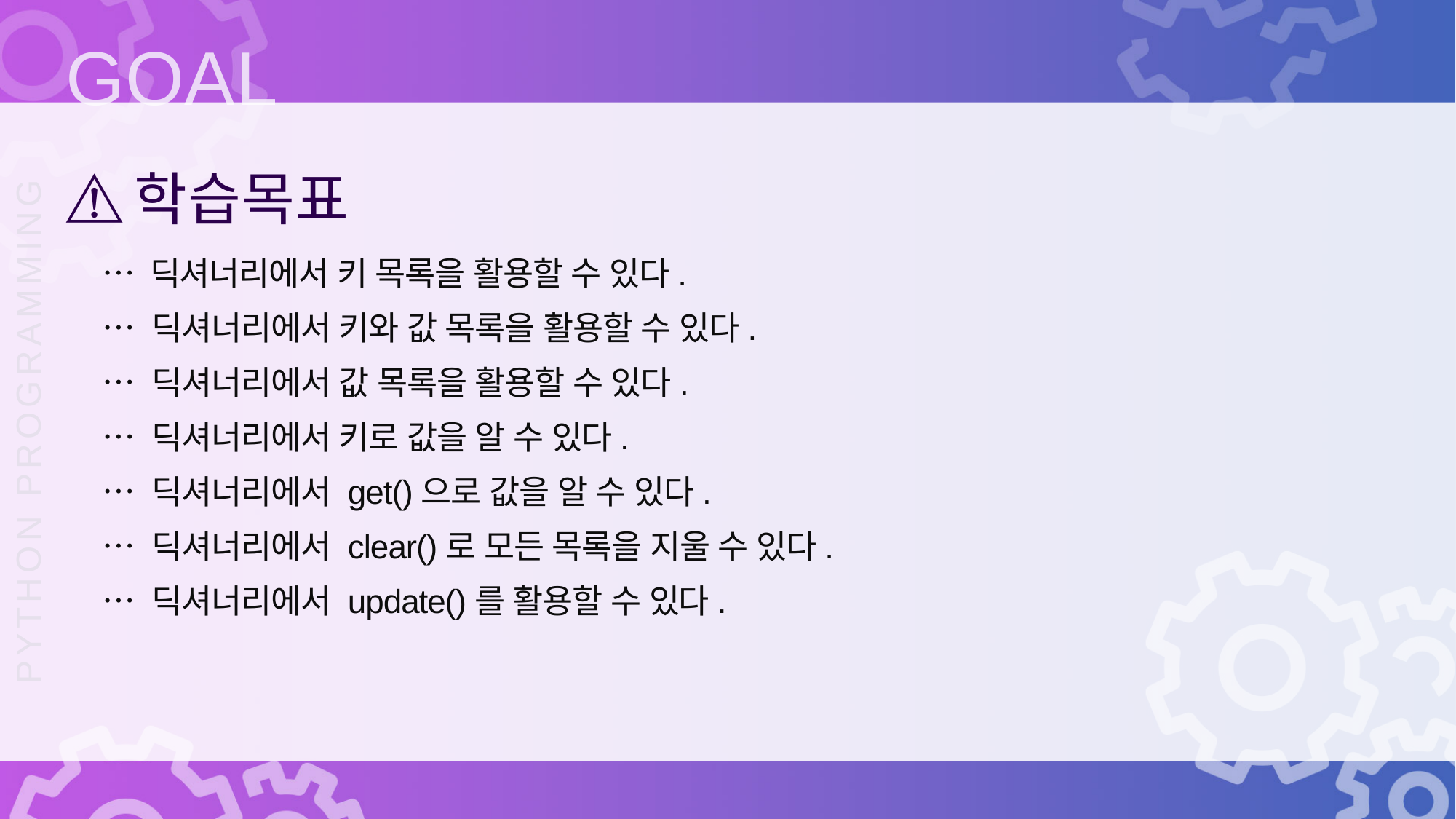

학습목표
… 딕셔너리에서 키 목록을 활용할 수 있다.
… 딕셔너리에서 키와 값 목록을 활용할 수 있다.
… 딕셔너리에서 값 목록을 활용할 수 있다.
… 딕셔너리에서 키로 값을 알 수 있다.
… 딕셔너리에서 get()으로 값을 알 수 있다.
… 딕셔너리에서 clear()로 모든 목록을 지울 수 있다.
… 딕셔너리에서 update()를 활용할 수 있다.